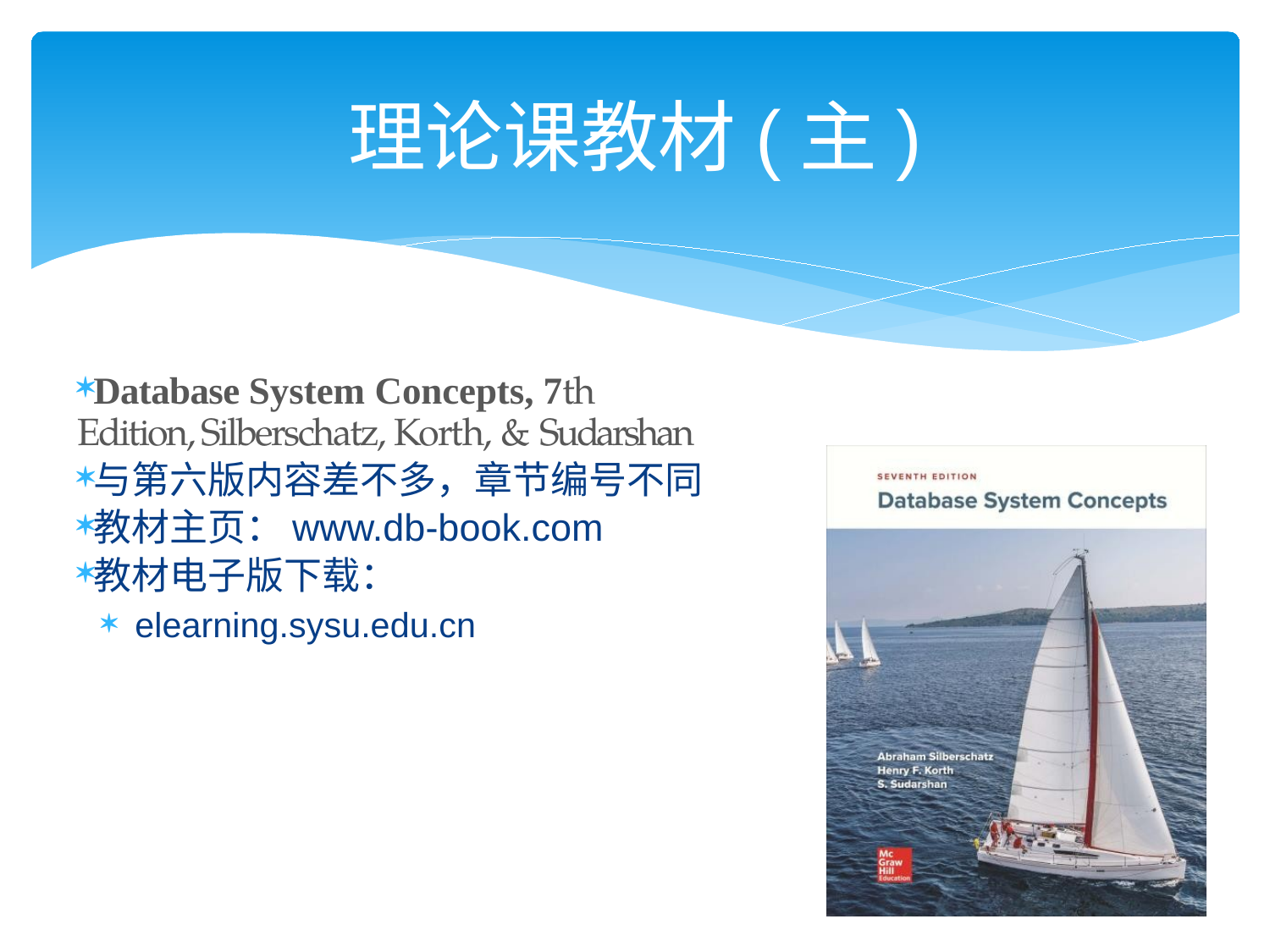

# 理论课教材(主)
Database System Concepts, 7th Edition, Silberschatz, Korth, & Sudarshan
与第六版内容差不多，章节编号不同
教材主页：www.db-book.com
教材电子版下载：
elearning.sysu.edu.cn